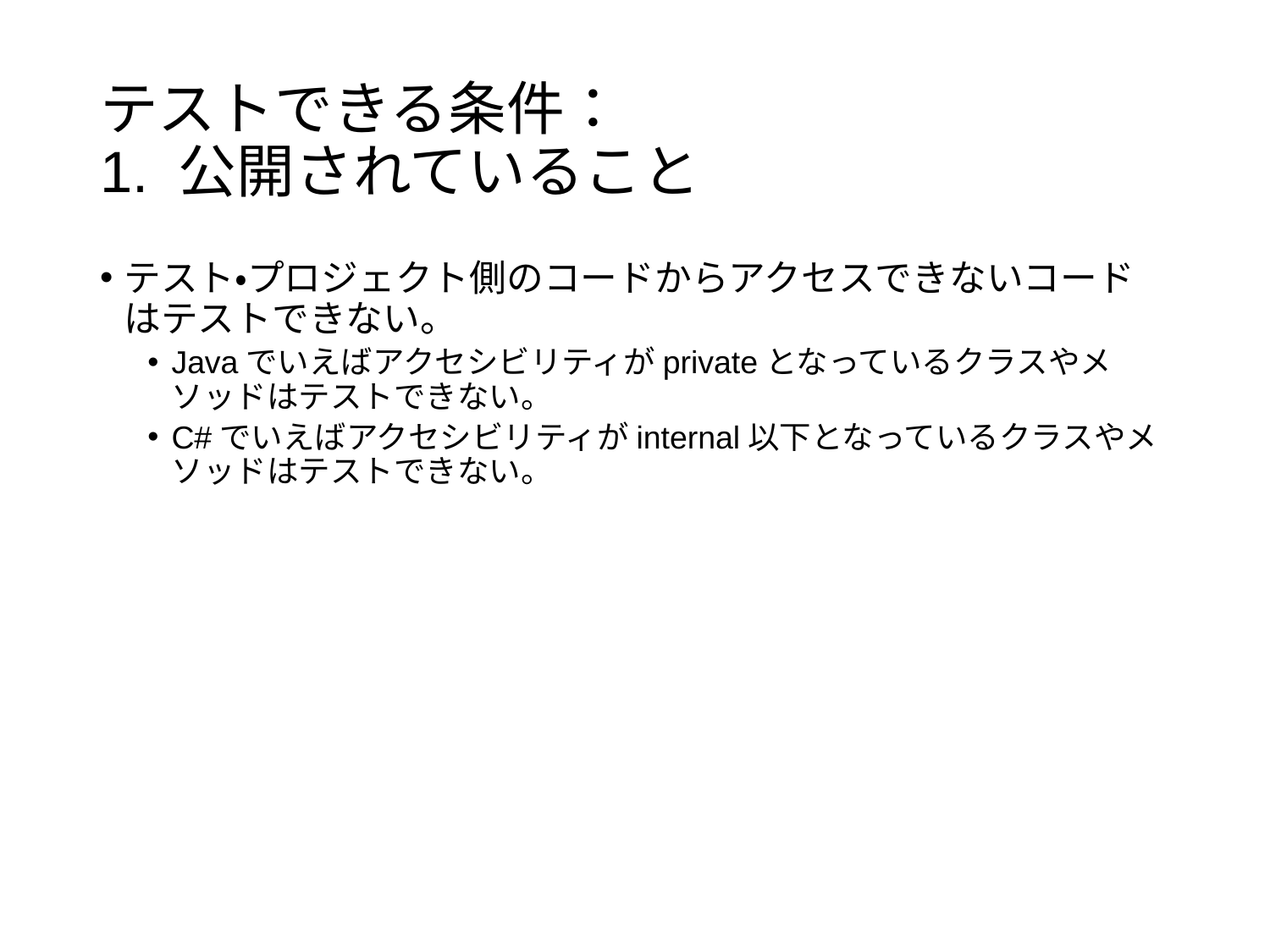

# テストできる条件： 1. 公開されていること
テスト・プロジェクト側のコードからアクセスできないコードはテストできない。
Javaでいえばアクセシビリティがprivateとなっているクラスやメソッドはテストできない。
C#でいえばアクセシビリティがinternal以下となっているクラスやメソッドはテストできない。